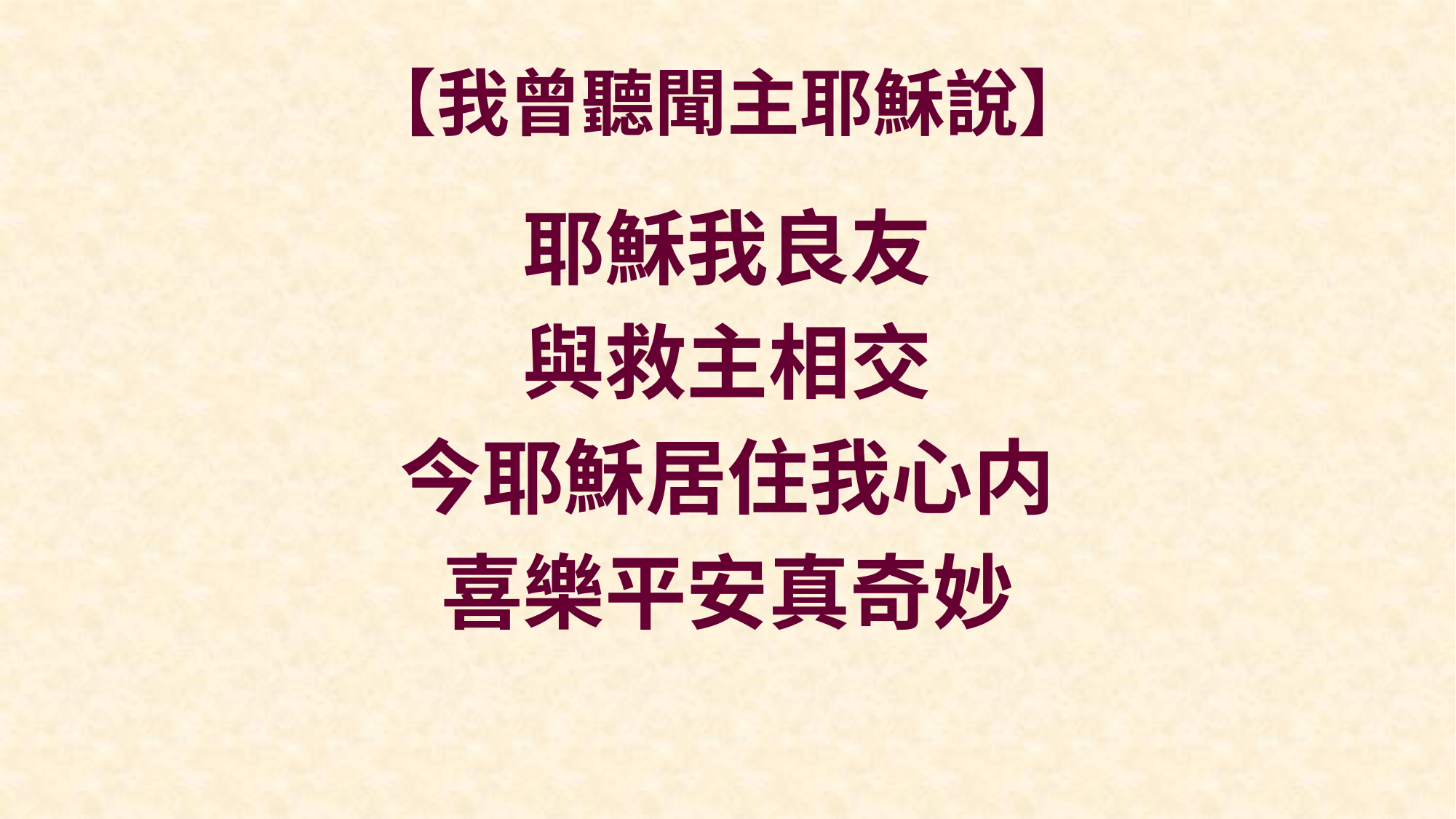

# 【我曾聽聞主耶穌說】
耶穌我良友
與救主相交
今耶穌居住我心内
喜樂平安真奇妙